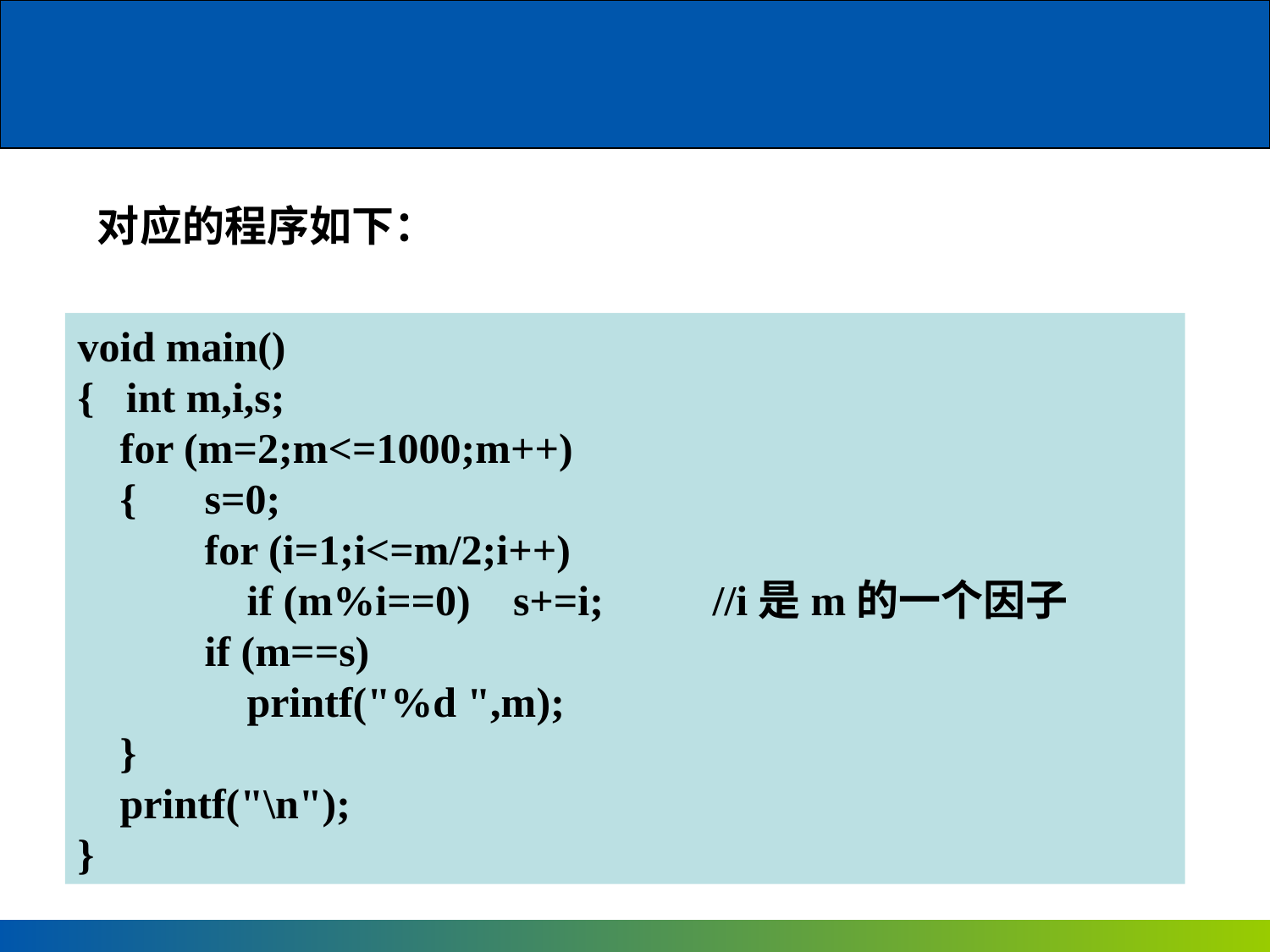

对应的程序如下：
void main()
{   int m,i,s;
    for (m=2;m<=1000;m++)
    {	s=0;
	for (i=1;i<=m/2;i++)
	    if (m%i==0)    s+=i;	//i是m的一个因子
	if (m==s)
	    printf("%d ",m);
    }
    printf("\n");
}